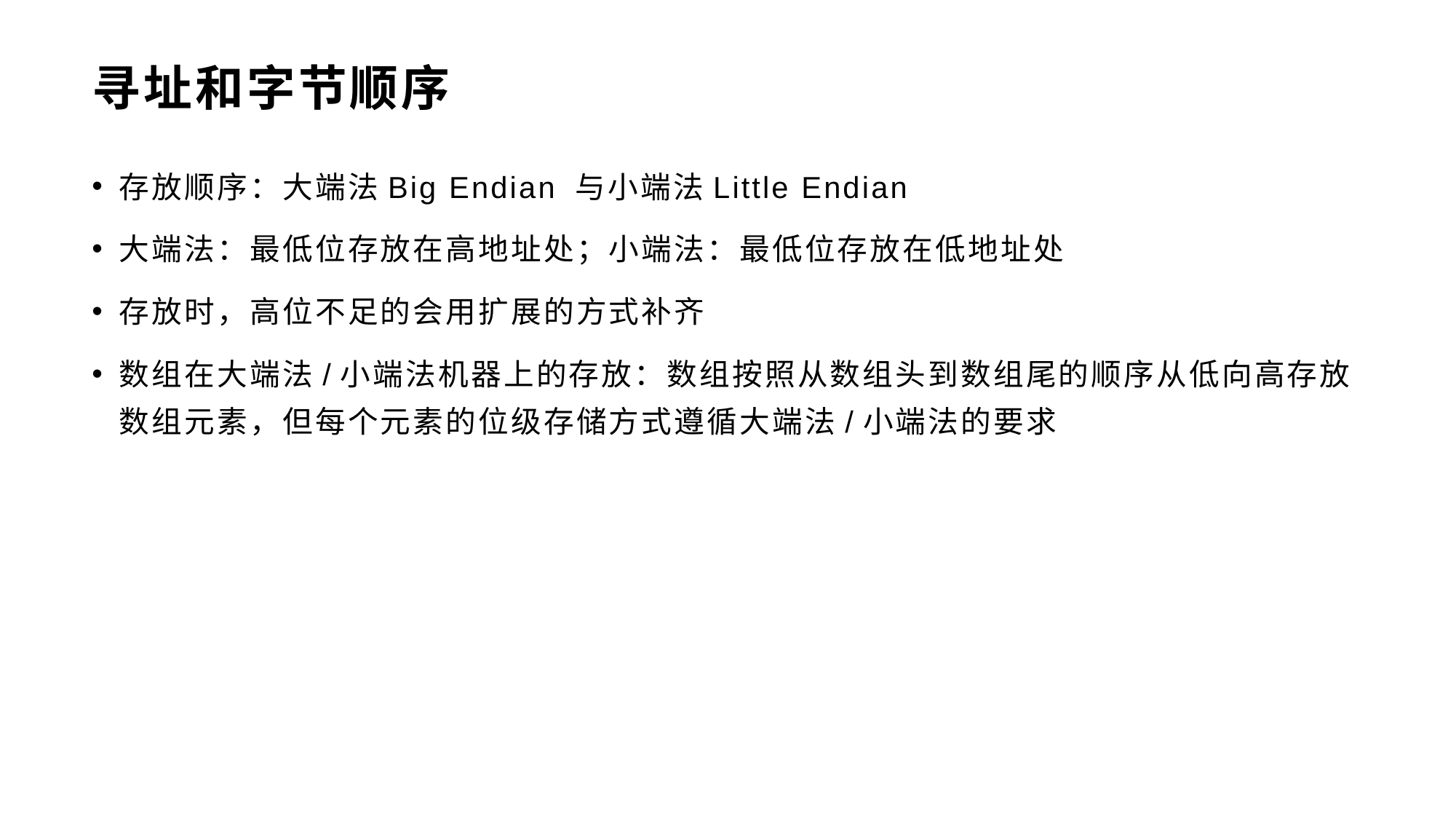

# 寻址和字节顺序
存放顺序：大端法Big Endian 与小端法Little Endian
大端法：最低位存放在高地址处；小端法：最低位存放在低地址处
存放时，高位不足的会用扩展的方式补齐
数组在大端法/小端法机器上的存放：数组按照从数组头到数组尾的顺序从低向高存放数组元素，但每个元素的位级存储方式遵循大端法/小端法的要求